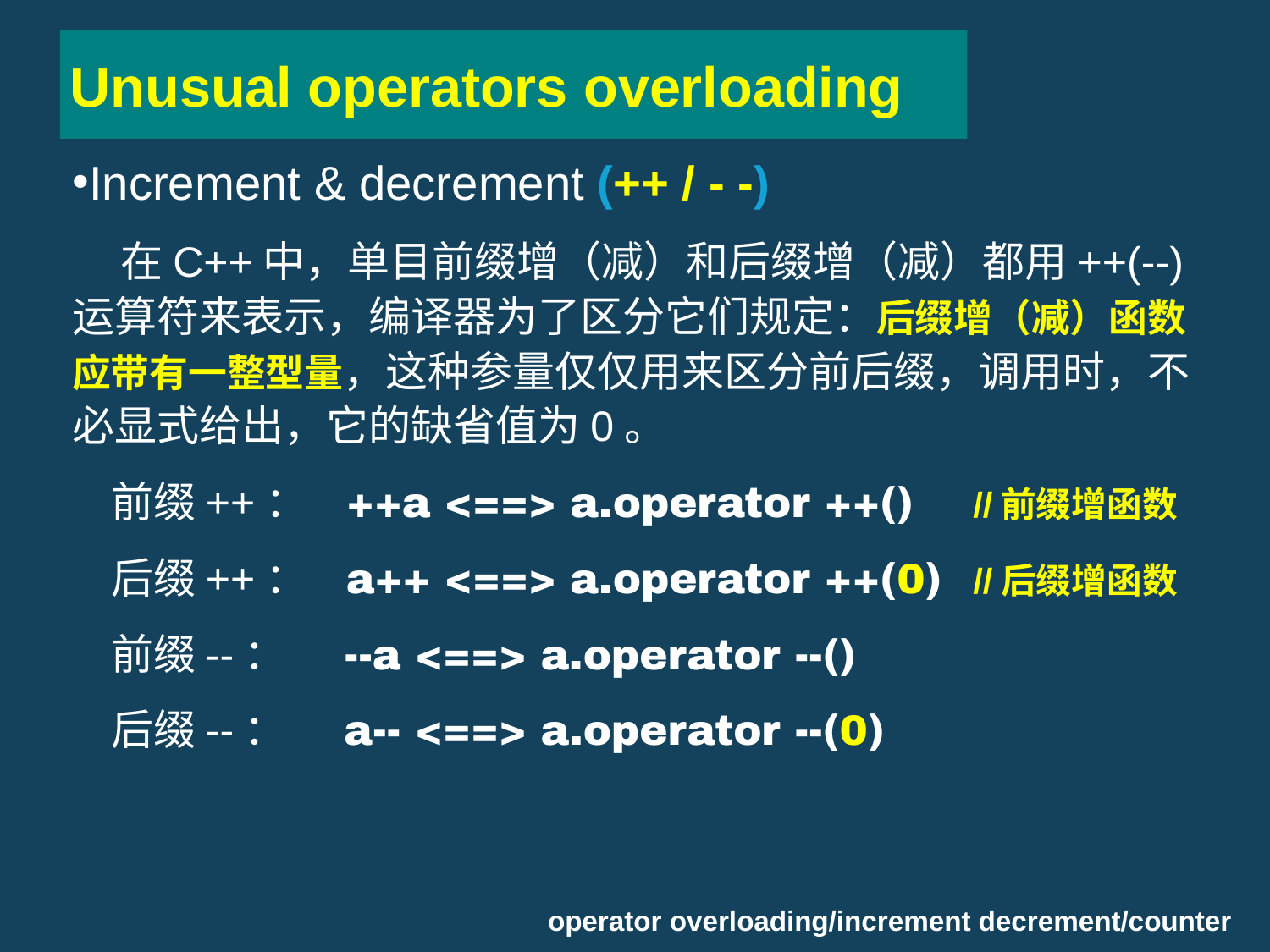

# Unusual operators overloading
Increment & decrement (++ / - -)
    在C++中，单目前缀增（减）和后缀增（减）都用++(--)运算符来表示，编译器为了区分它们规定：后缀增（减）函数应带有一整型量，这种参量仅仅用来区分前后缀，调用时，不必显式给出，它的缺省值为0。
   前缀++：   ++a <==> a.operator ++() 	 //前缀增函数
   后缀++：   a++ <==> a.operator ++(0)	 //后缀增函数
   前缀--：     --a <==> a.operator --()
   后缀--：     a-- <==> a.operator --(0)
operator overloading/increment decrement/counter